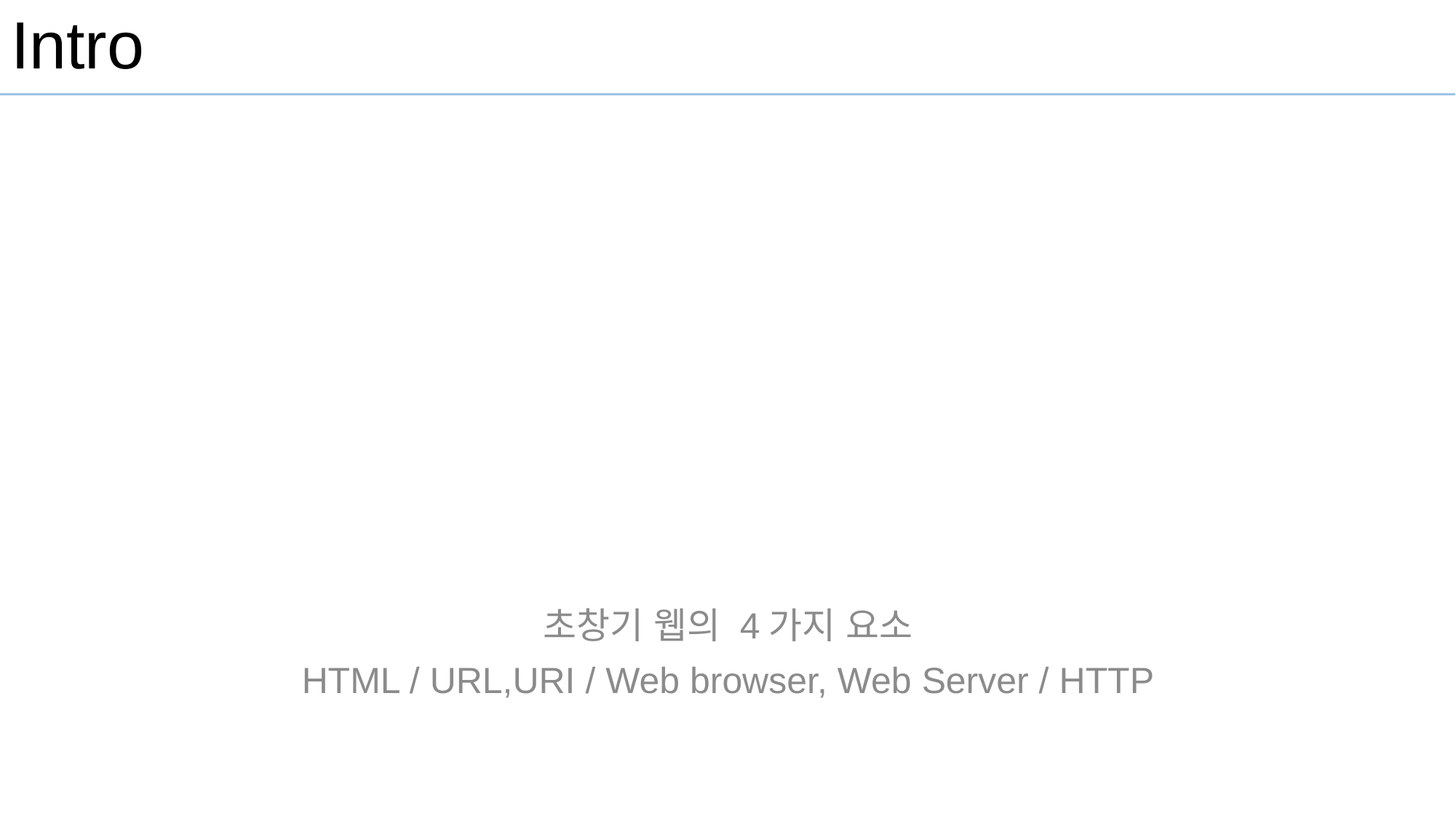

# Intro
초창기 웹의 4가지 요소
HTML / URL,URI / Web browser, Web Server / HTTP